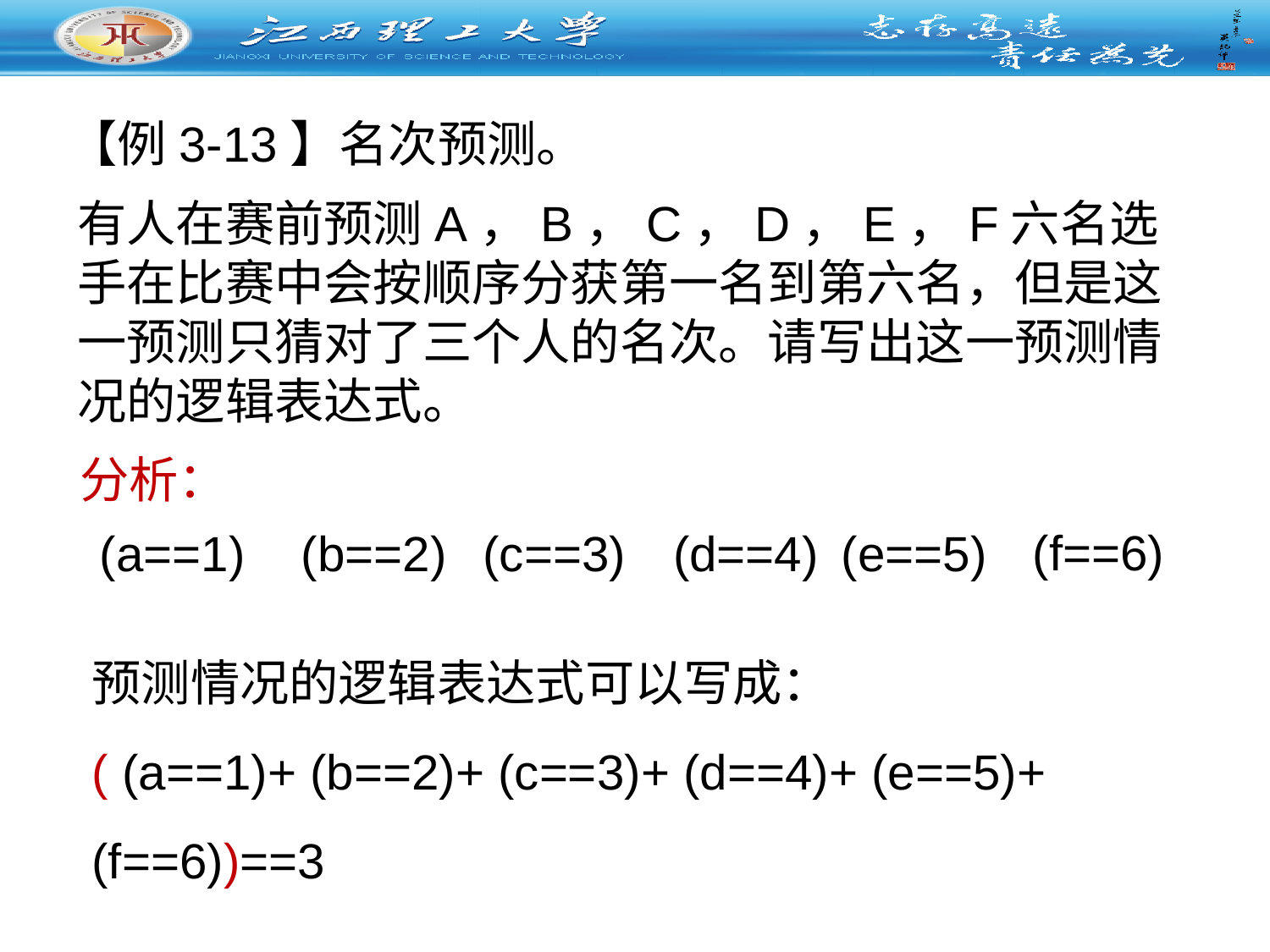

【例3-13】名次预测。
有人在赛前预测A，B，C，D，E，F六名选手在比赛中会按顺序分获第一名到第六名，但是这一预测只猜对了三个人的名次。请写出这一预测情况的逻辑表达式。
分析：
(f==6)
(a==1)
(b==2)
(c==3)
(d==4)
(e==5)
预测情况的逻辑表达式可以写成：
( (a==1)+ (b==2)+ (c==3)+ (d==4)+ (e==5)+ (f==6))==3